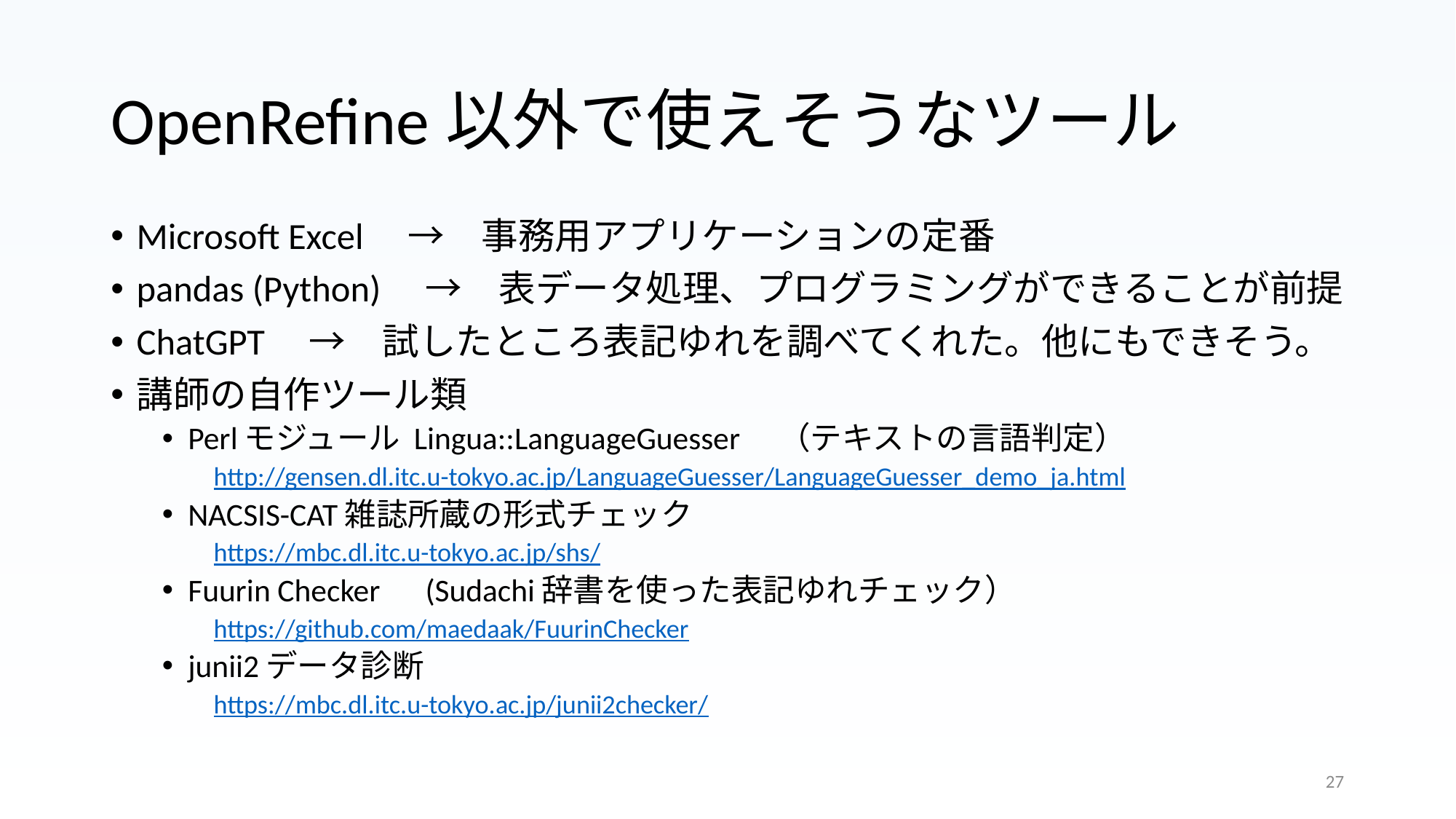

# OpenRefine以外で使えそうなツール
Microsoft Excel　→　事務用アプリケーションの定番
pandas (Python)　→　表データ処理、プログラミングができることが前提
ChatGPT　→　試したところ表記ゆれを調べてくれた。他にもできそう。
講師の自作ツール類
Perlモジュール Lingua::LanguageGuesser　（テキストの言語判定）
http://gensen.dl.itc.u-tokyo.ac.jp/LanguageGuesser/LanguageGuesser_demo_ja.html
NACSIS-CAT雑誌所蔵の形式チェック
https://mbc.dl.itc.u-tokyo.ac.jp/shs/
Fuurin Checker　(Sudachi辞書を使った表記ゆれチェック）
https://github.com/maedaak/FuurinChecker
junii2データ診断
https://mbc.dl.itc.u-tokyo.ac.jp/junii2checker/

27